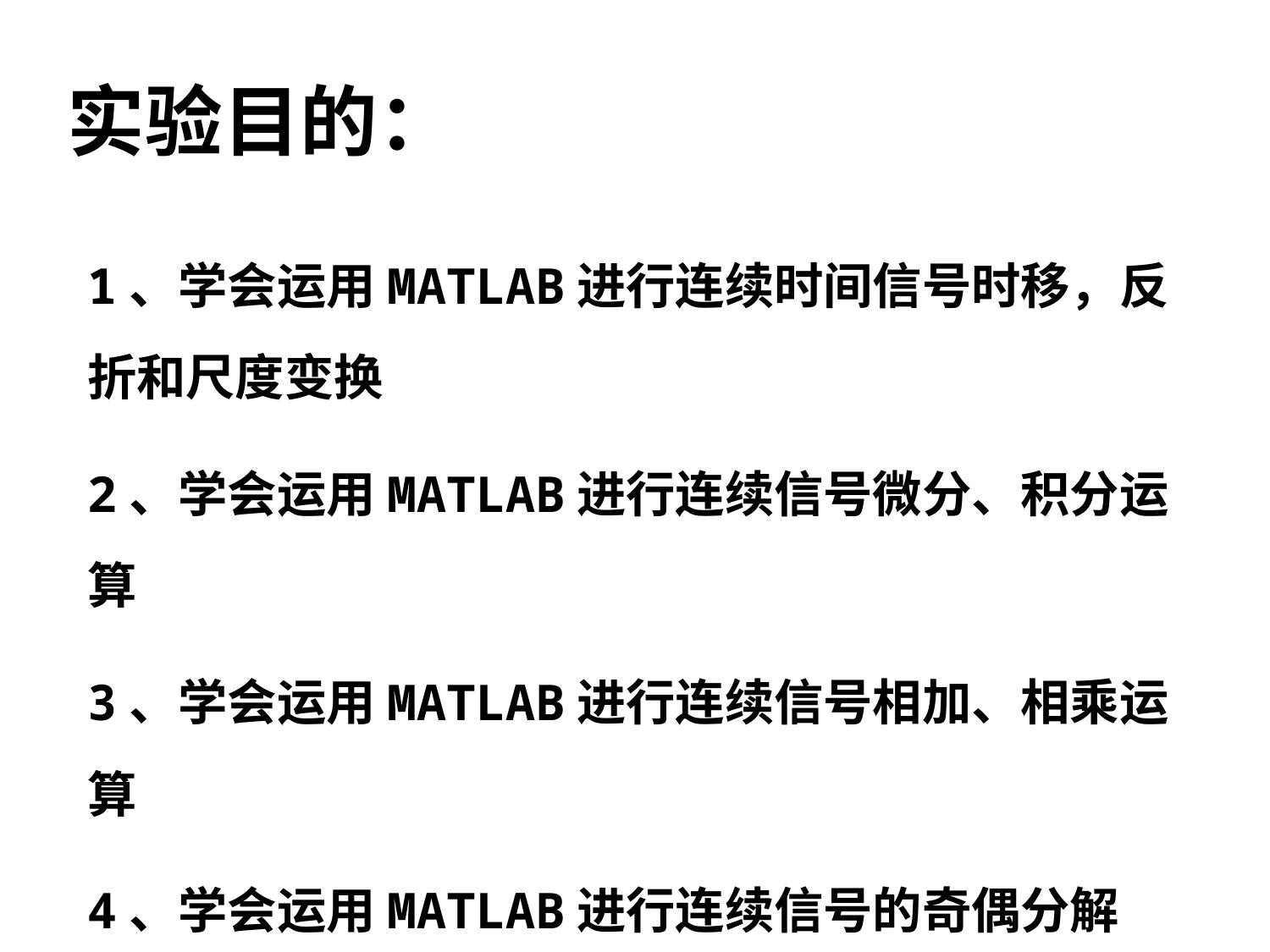

实验目的：
1、学会运用MATLAB进行连续时间信号时移，反折和尺度变换
2、学会运用MATLAB进行连续信号微分、积分运算
3、学会运用MATLAB进行连续信号相加、相乘运算
4、学会运用MATLAB进行连续信号的奇偶分解